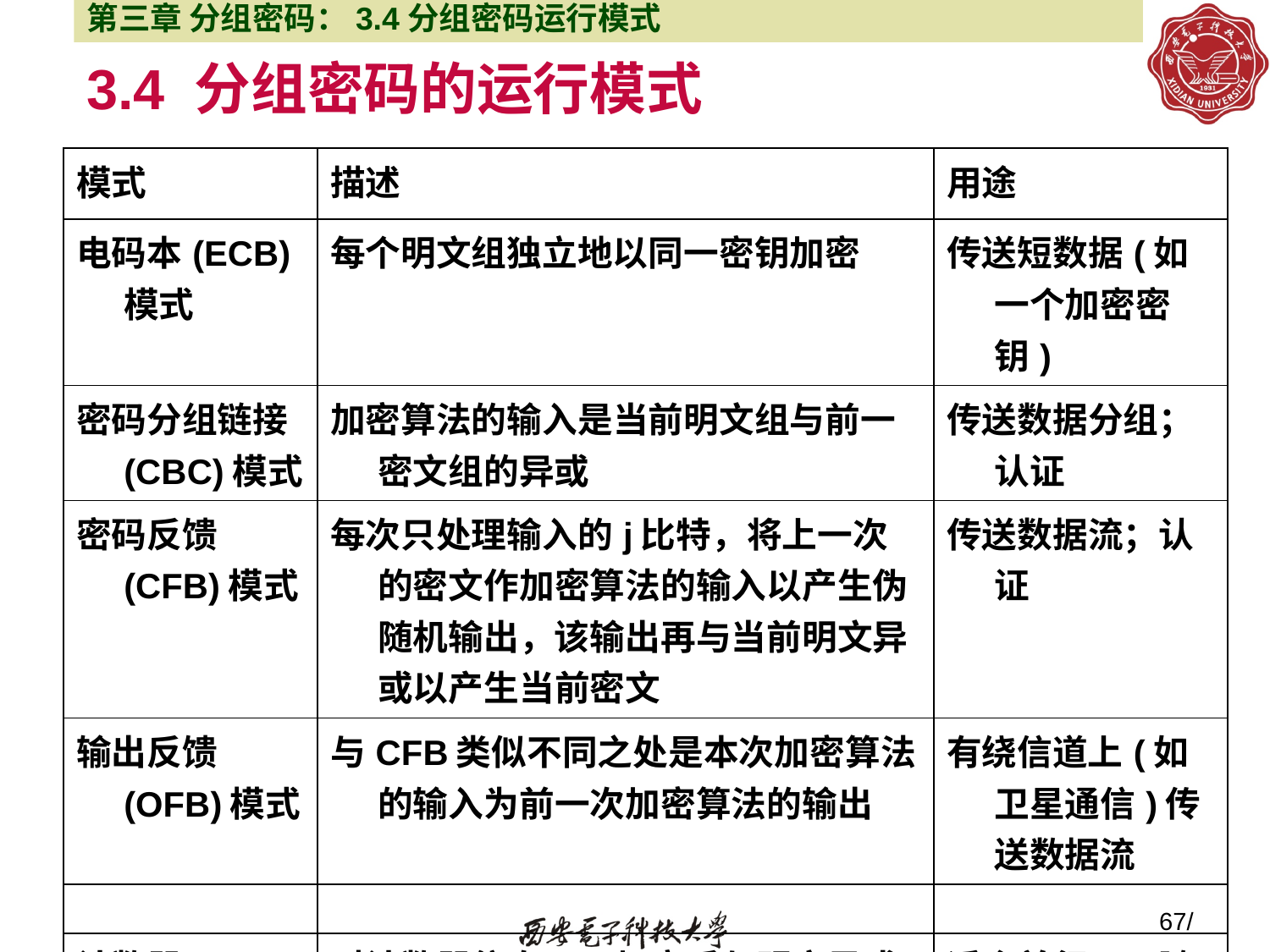

第三章 分组密码：3.4分组密码运行模式
# 3.4 分组密码的运行模式
| 模式 | 描述 | 用途 |
| --- | --- | --- |
| 电码本(ECB)模式 | 每个明文组独立地以同一密钥加密 | 传送短数据(如一个加密密钥) |
| 密码分组链接(CBC)模式 | 加密算法的输入是当前明文组与前一密文组的异或 | 传送数据分组；认证 |
| 密码反馈(CFB)模式 | 每次只处理输入的j比特，将上一次的密文作加密算法的输入以产生伪随机输出，该输出再与当前明文异或以产生当前密文 | 传送数据流；认证 |
| 输出反馈(OFB)模式 | 与CFB类似不同之处是本次加密算法的输入为前一次加密算法的输出 | 有绕信道上(如卫星通信)传送数据流 |
|  |  |  |
| 计数器(CTR)模式 | 对计数器依次用k加密后与明文异或 | 适合并行，可随机访问 |
67/